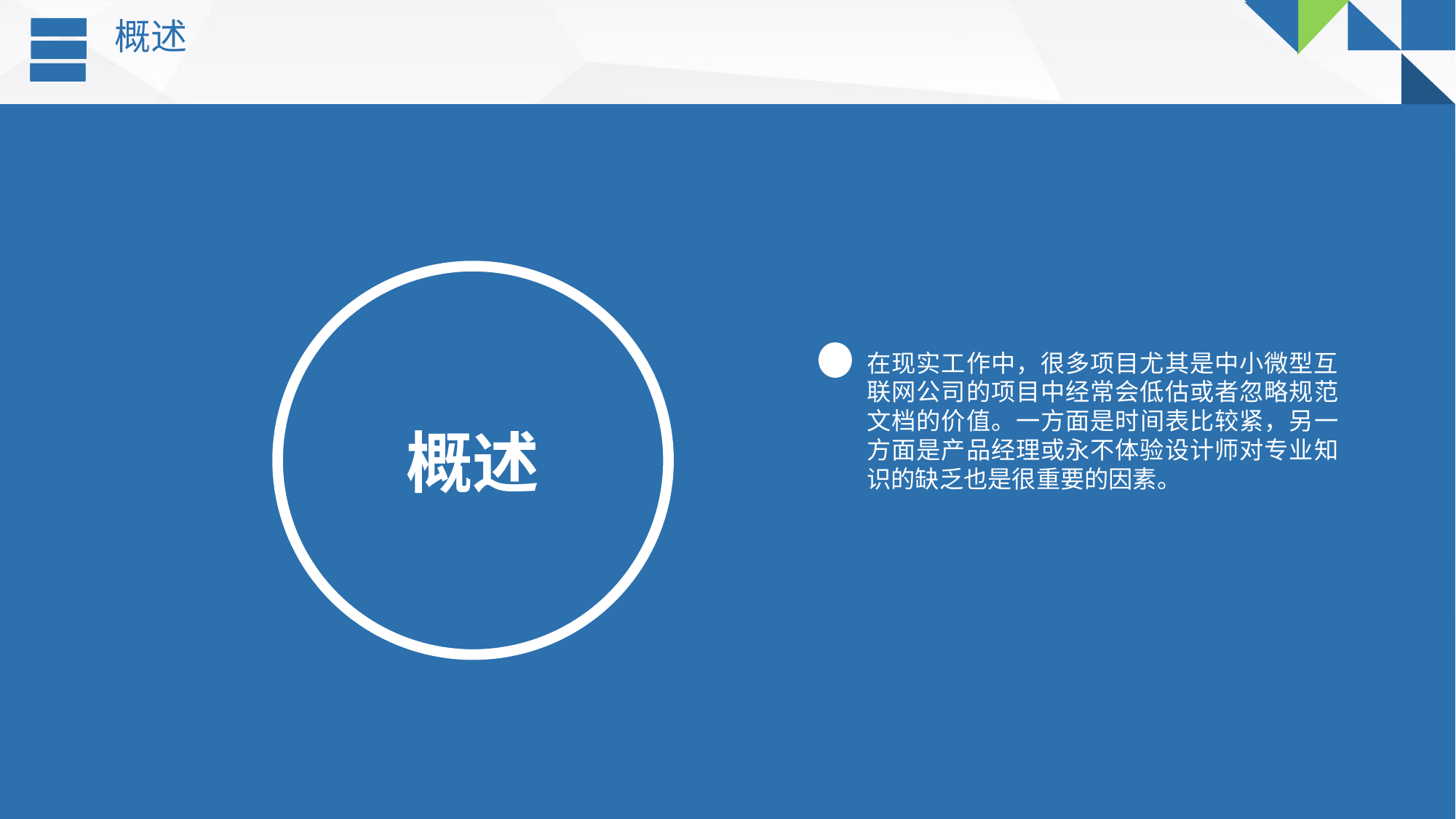

概述

在现实工作中，很多项目尤其是中小微型互联网公司的项目中经常会低估或者忽略规范文档的价值。一方面是时间表比较紧，另一方面是产品经理或永不体验设计师对专业知识的缺乏也是很重要的因素。

概述